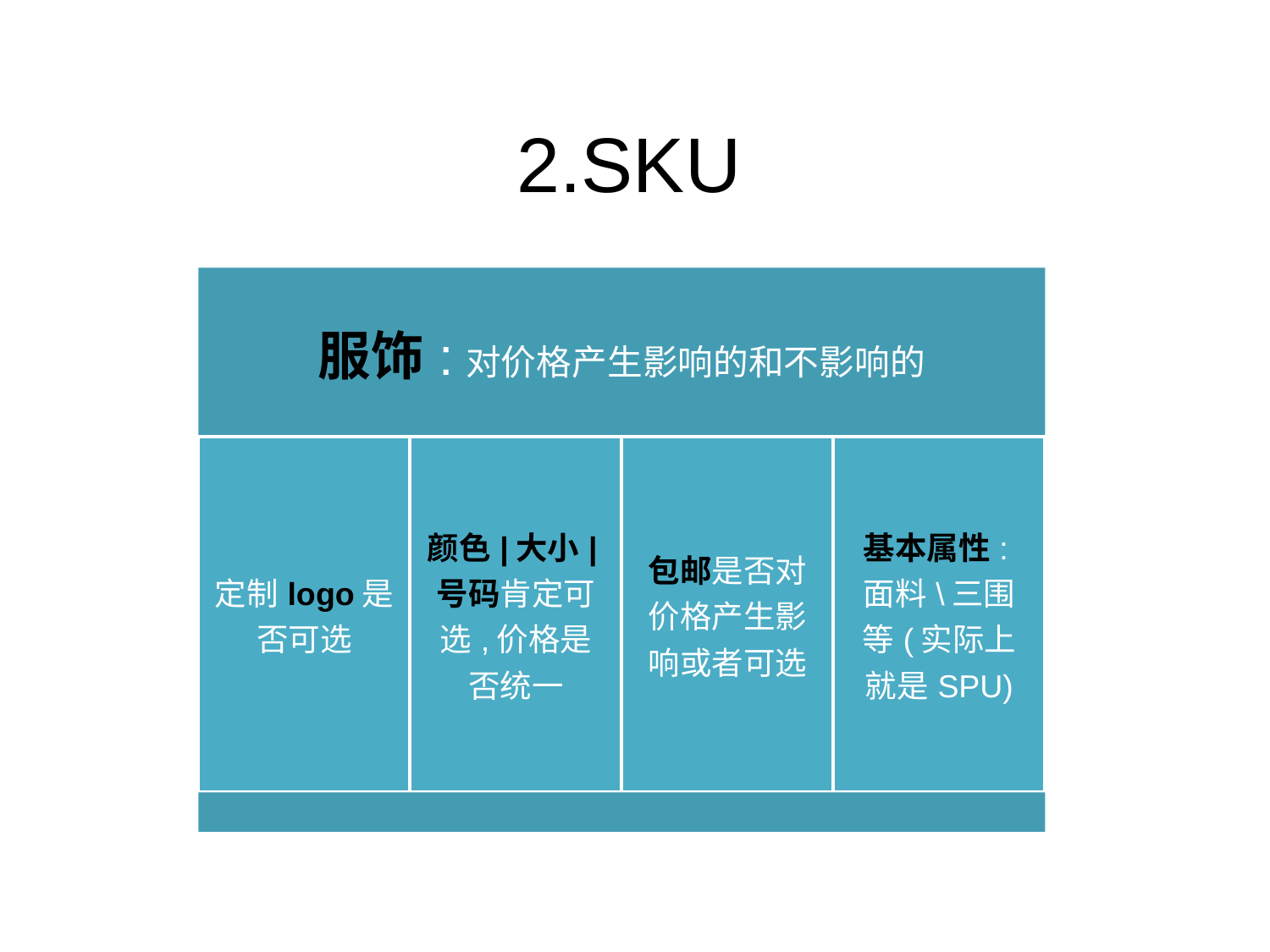

# 2.SKU
服饰:对价格产生影响的和不影响的
定制logo是否可选
颜色|大小|号码肯定可选,价格是否统一
包邮是否对价格产生影响或者可选
基本属性:面料\三围等(实际上就是SPU)